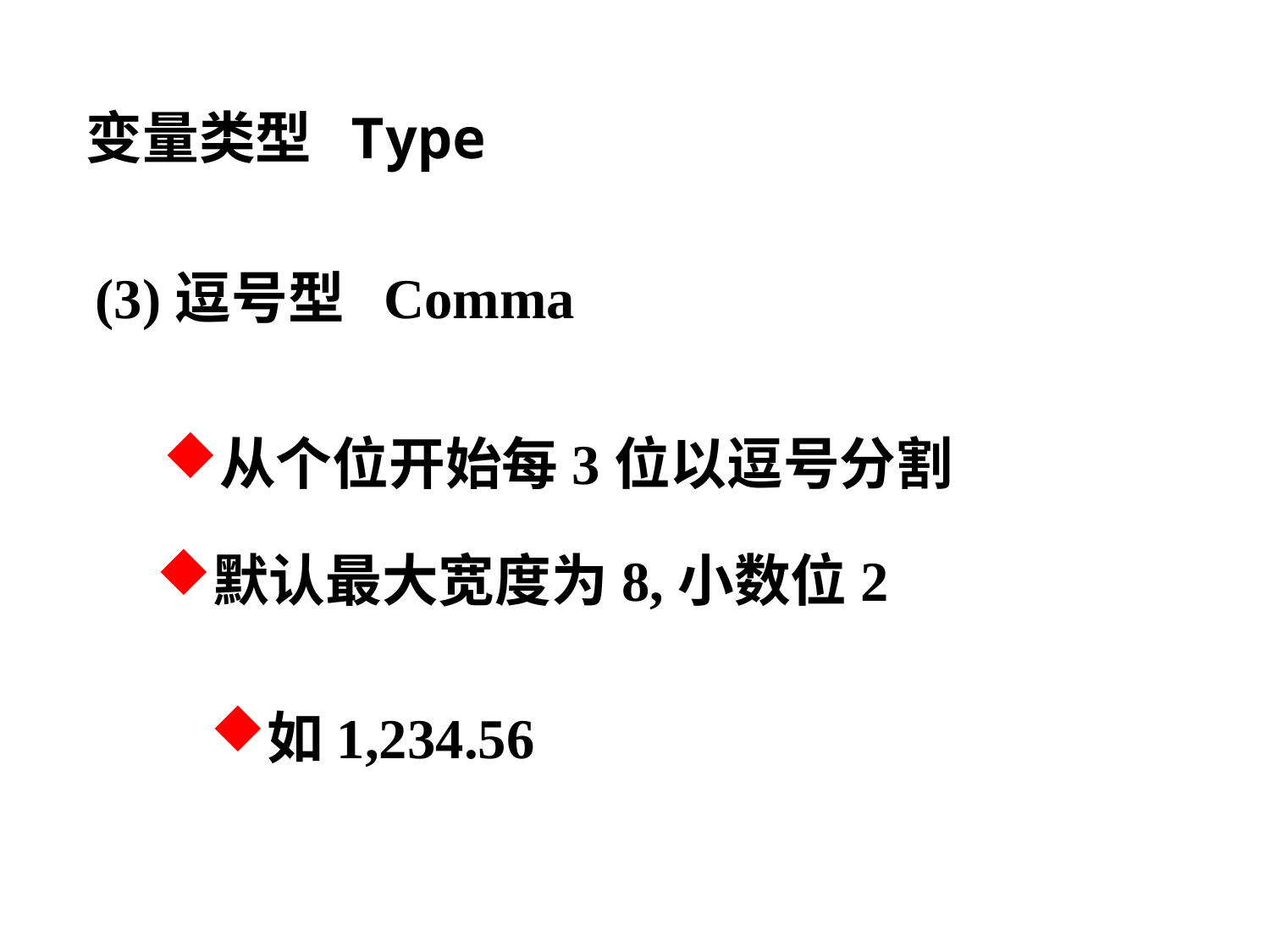

变量类型  Type
(3)逗号型  Comma
从个位开始每3位以逗号分割
默认最大宽度为8,小数位2
如1,234.56